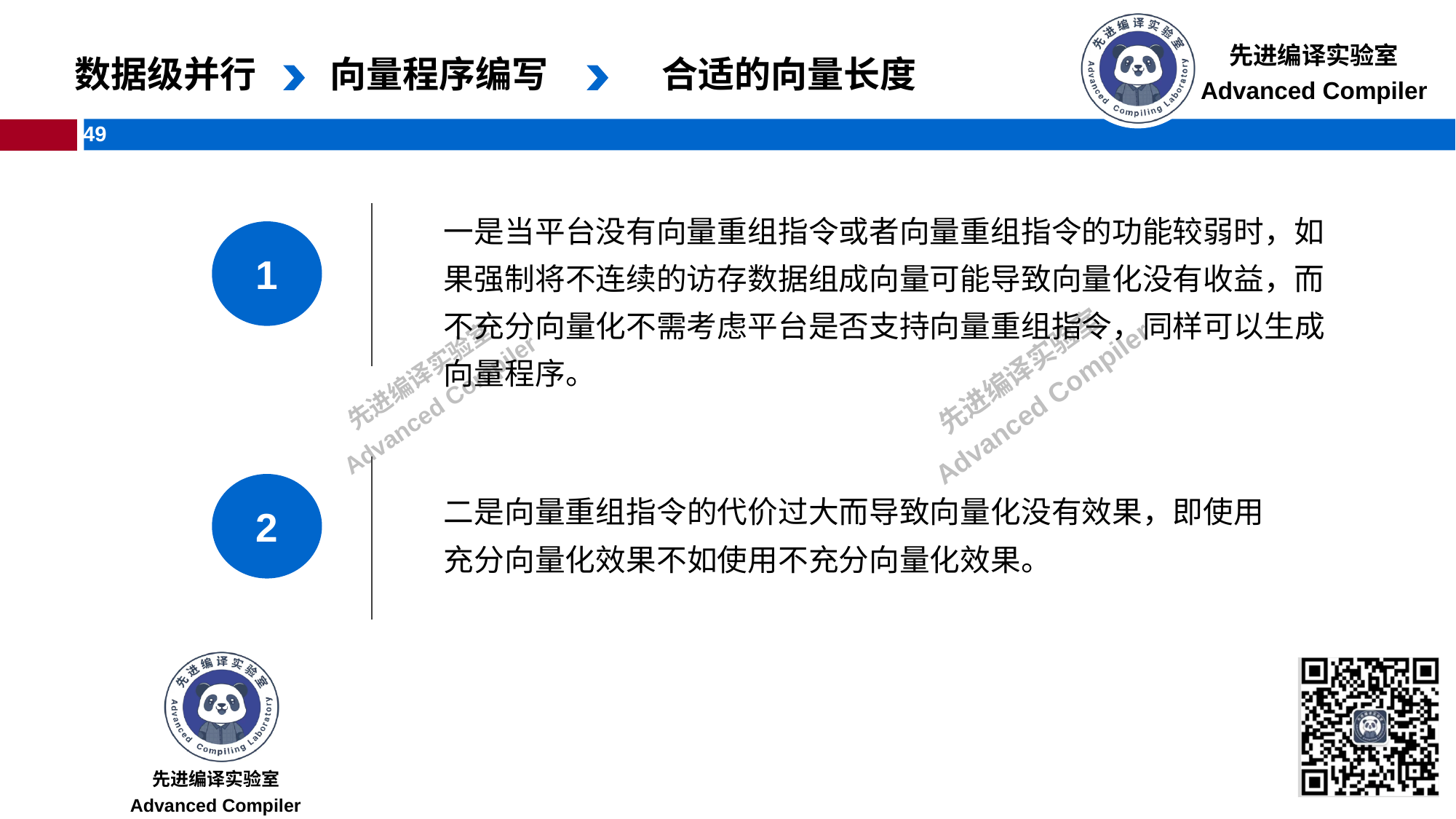

数据级并行
向量程序编写
 合适的向量长度

一是当平台没有向量重组指令或者向量重组指令的功能较弱时，如果强制将不连续的访存数据组成向量可能导致向量化没有收益，而不充分向量化不需考虑平台是否支持向量重组指令，同样可以生成向量程序。
1
2
二是向量重组指令的代价过大而导致向量化没有效果，即使用充分向量化效果不如使用不充分向量化效果。